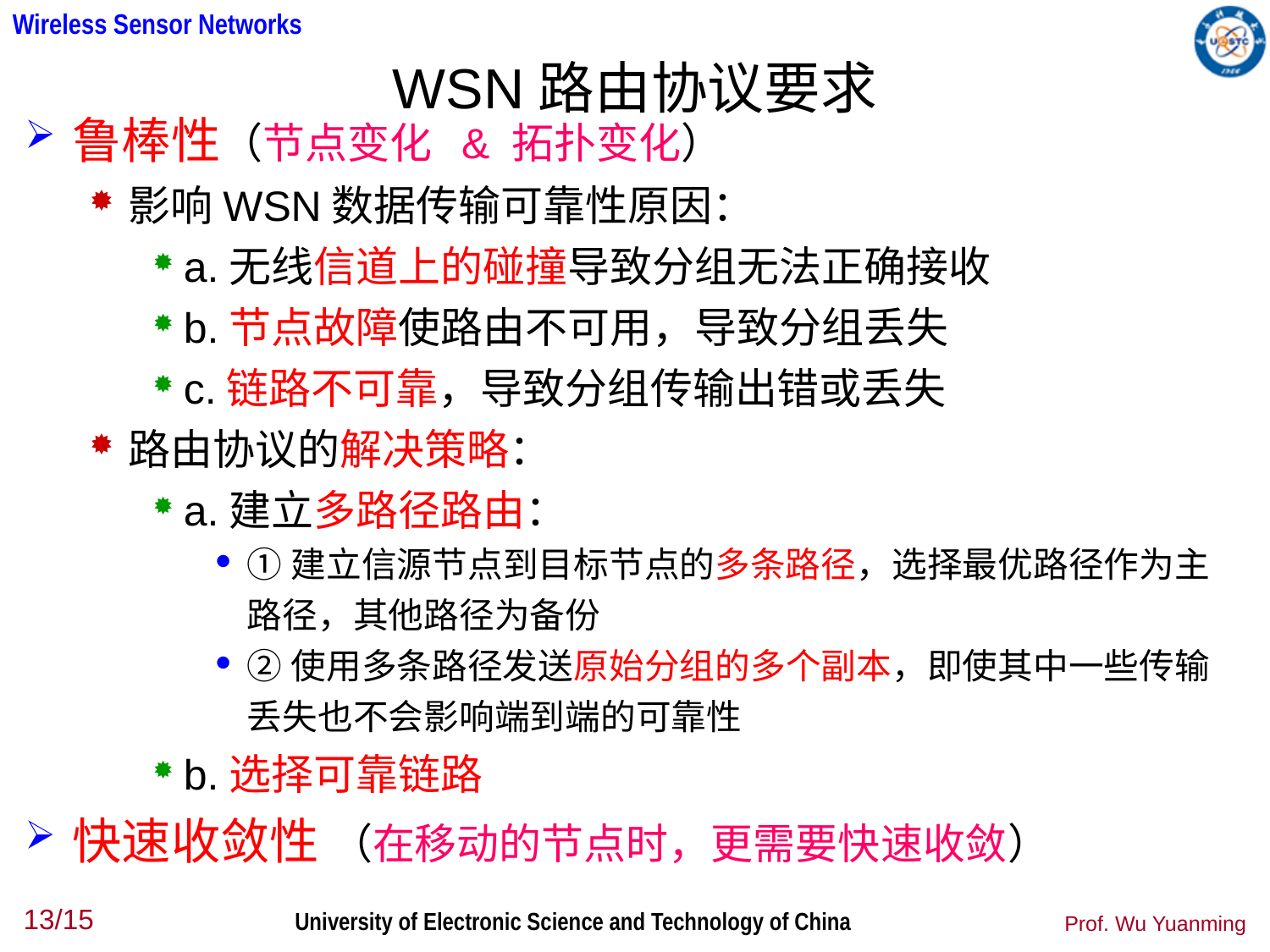

# WSN路由协议要求
鲁棒性（节点变化  & 拓扑变化）
影响WSN数据传输可靠性原因：
a.无线信道上的碰撞导致分组无法正确接收
b.节点故障使路由不可用，导致分组丢失
c.链路不可靠，导致分组传输出错或丢失
路由协议的解决策略：
a.建立多路径路由：
①建立信源节点到目标节点的多条路径，选择最优路径作为主路径，其他路径为备份
②使用多条路径发送原始分组的多个副本，即使其中一些传输丢失也不会影响端到端的可靠性
b.选择可靠链路
快速收敛性 （在移动的节点时，更需要快速收敛）
13/15
Prof. Wu Yuanming